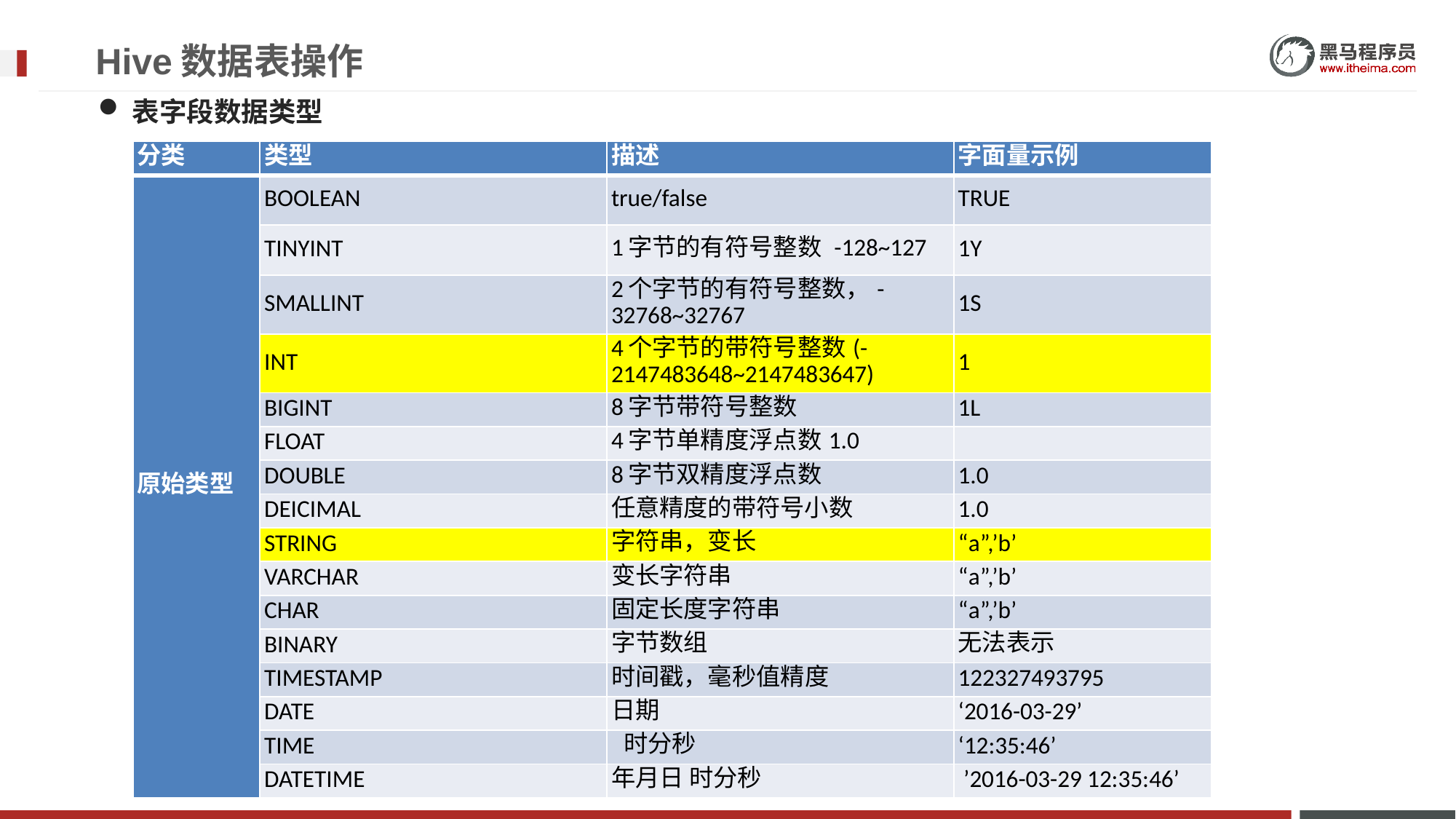

# Hive数据表操作
表字段数据类型
| 分类 | 类型 | 描述 | 字面量示例 |
| --- | --- | --- | --- |
| 原始类型 | BOOLEAN | true/false | TRUE |
|  | TINYINT | 1字节的有符号整数 -128~127 | 1Y |
|  | SMALLINT | 2个字节的有符号整数，-32768~32767 | 1S |
|  | INT | 4个字节的带符号整数(-2147483648~2147483647) | 1 |
|  | BIGINT | 8字节带符号整数 | 1L |
|  | FLOAT | 4字节单精度浮点数1.0 |  |
|  | DOUBLE | 8字节双精度浮点数 | 1.0 |
|  | DEICIMAL | 任意精度的带符号小数 | 1.0 |
|  | STRING | 字符串，变长 | “a”,’b’ |
|  | VARCHAR | 变长字符串 | “a”,’b’ |
|  | CHAR | 固定长度字符串 | “a”,’b’ |
|  | BINARY | 字节数组 | 无法表示 |
|  | TIMESTAMP | 时间戳，毫秒值精度 | 122327493795 |
|  | DATE | 日期 | ‘2016-03-29’ |
|  | TIME | 时分秒 | ‘12:35:46’ |
|  | DATETIME | 年月日 时分秒 | ’2016-03-29 12:35:46’ |